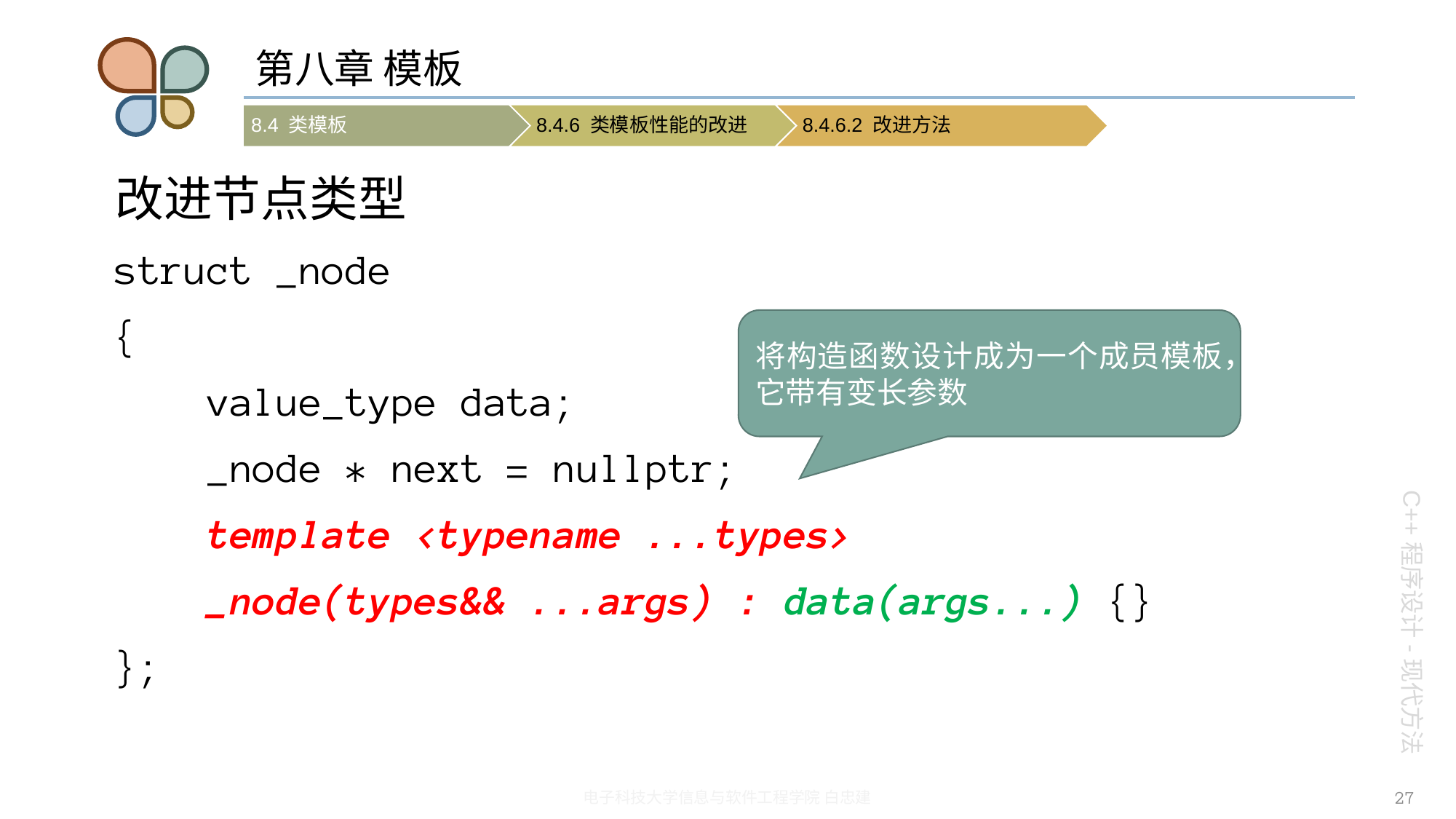

# 第八章 模板
8.4 类模板
8.4.6 类模板性能的改进
8.4.6.2 改进方法
改进节点类型
struct _node
{
    value_type data;
    _node * next = nullptr;
    template <typename ...types>
    _node(types&& ...args) : data(args...) {}
};

将构造函数设计成为一个成员模板，它带有变长参数
27